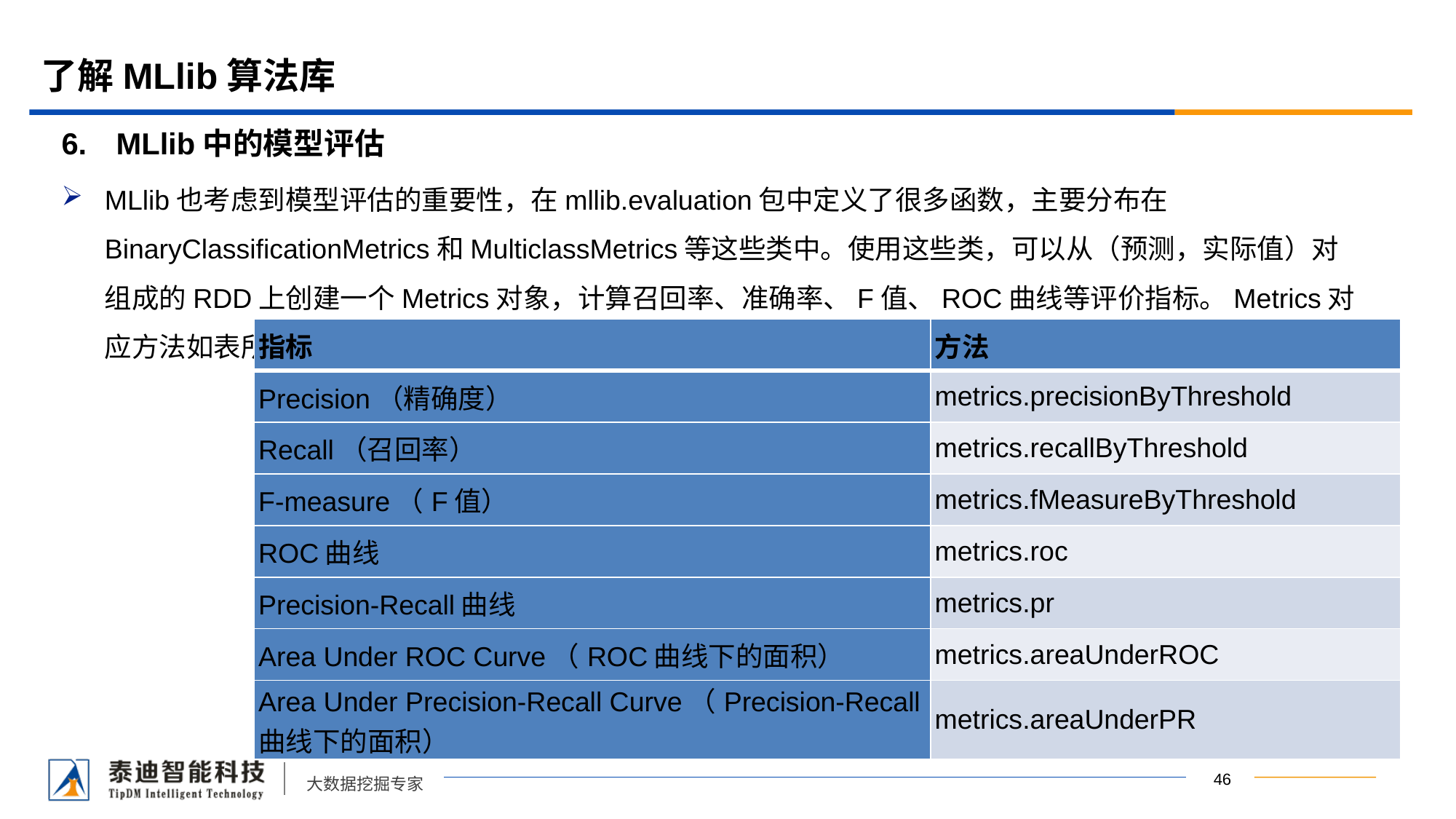

# 了解MLlib算法库
MLlib中的模型评估
MLlib也考虑到模型评估的重要性，在mllib.evaluation包中定义了很多函数，主要分布在BinaryClassificationMetrics和MulticlassMetrics等这些类中。使用这些类，可以从（预测，实际值）对组成的RDD上创建一个Metrics对象，计算召回率、准确率、F值、ROC曲线等评价指标。Metrics对应方法如表所示
| 指标 | 方法 |
| --- | --- |
| Precision（精确度） | metrics.precisionByThreshold |
| Recall（召回率） | metrics.recallByThreshold |
| F-measure（F值） | metrics.fMeasureByThreshold |
| ROC曲线 | metrics.roc |
| Precision-Recall曲线 | metrics.pr |
| Area Under ROC Curve（ROC曲线下的面积） | metrics.areaUnderROC |
| Area Under Precision-Recall Curve（Precision-Recall曲线下的面积） | metrics.areaUnderPR |